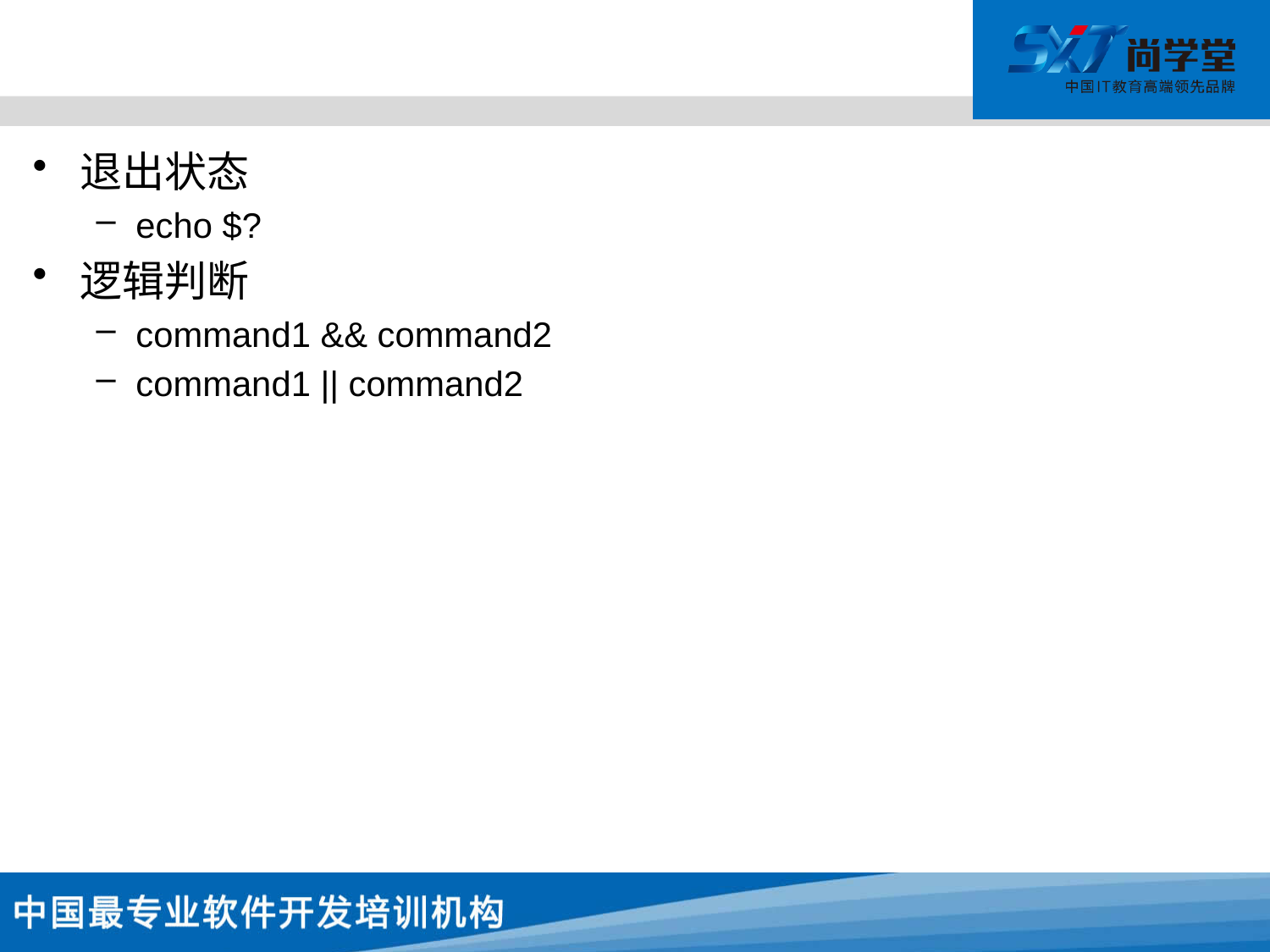

#
退出状态
echo $?
逻辑判断
command1 && command2
command1 || command2